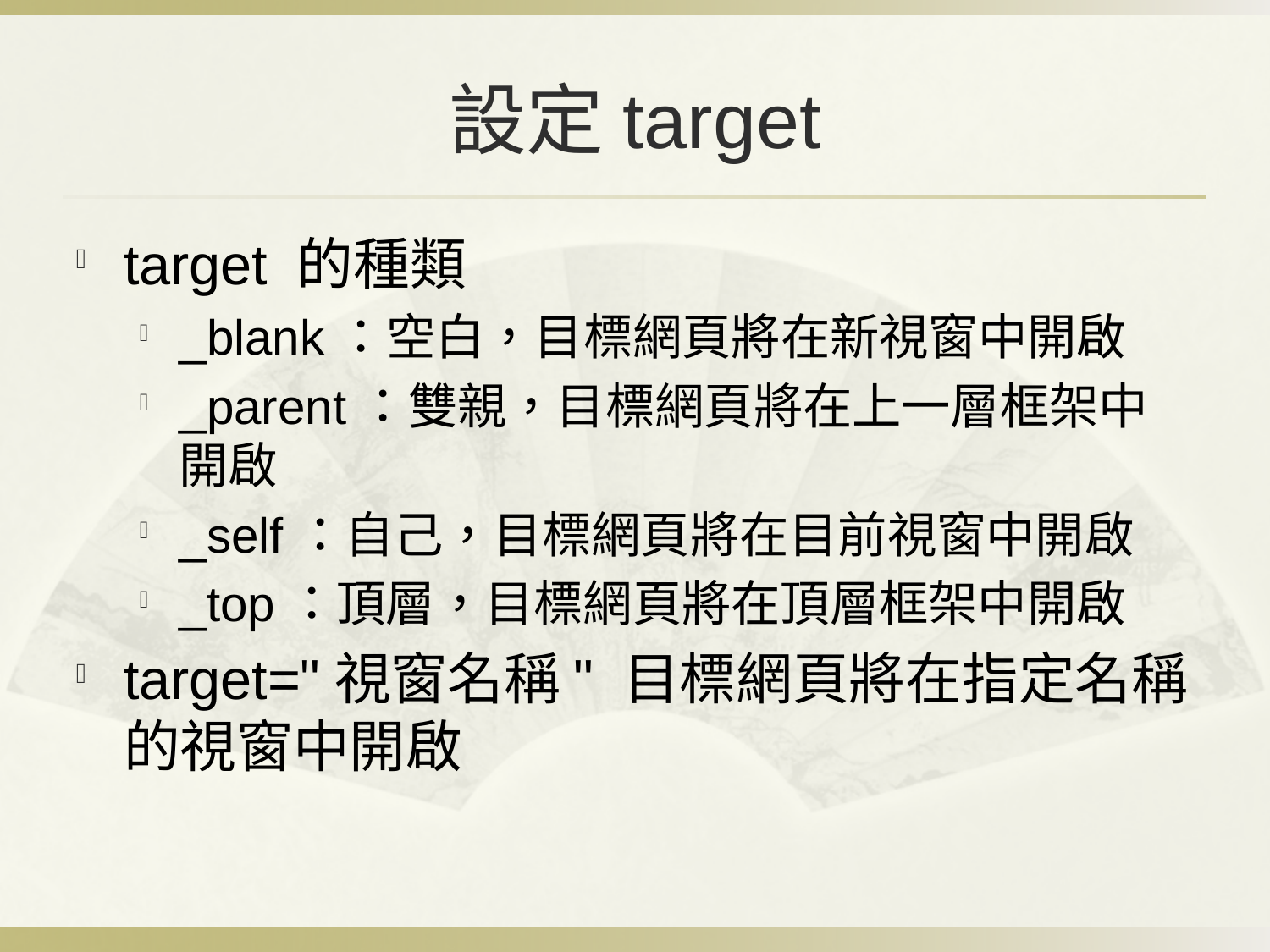

# 設定target
target 的種類
_blank：空白，目標網頁將在新視窗中開啟
_parent：雙親，目標網頁將在上一層框架中開啟
_self：自己，目標網頁將在目前視窗中開啟
_top：頂層，目標網頁將在頂層框架中開啟
target="視窗名稱" 目標網頁將在指定名稱的視窗中開啟